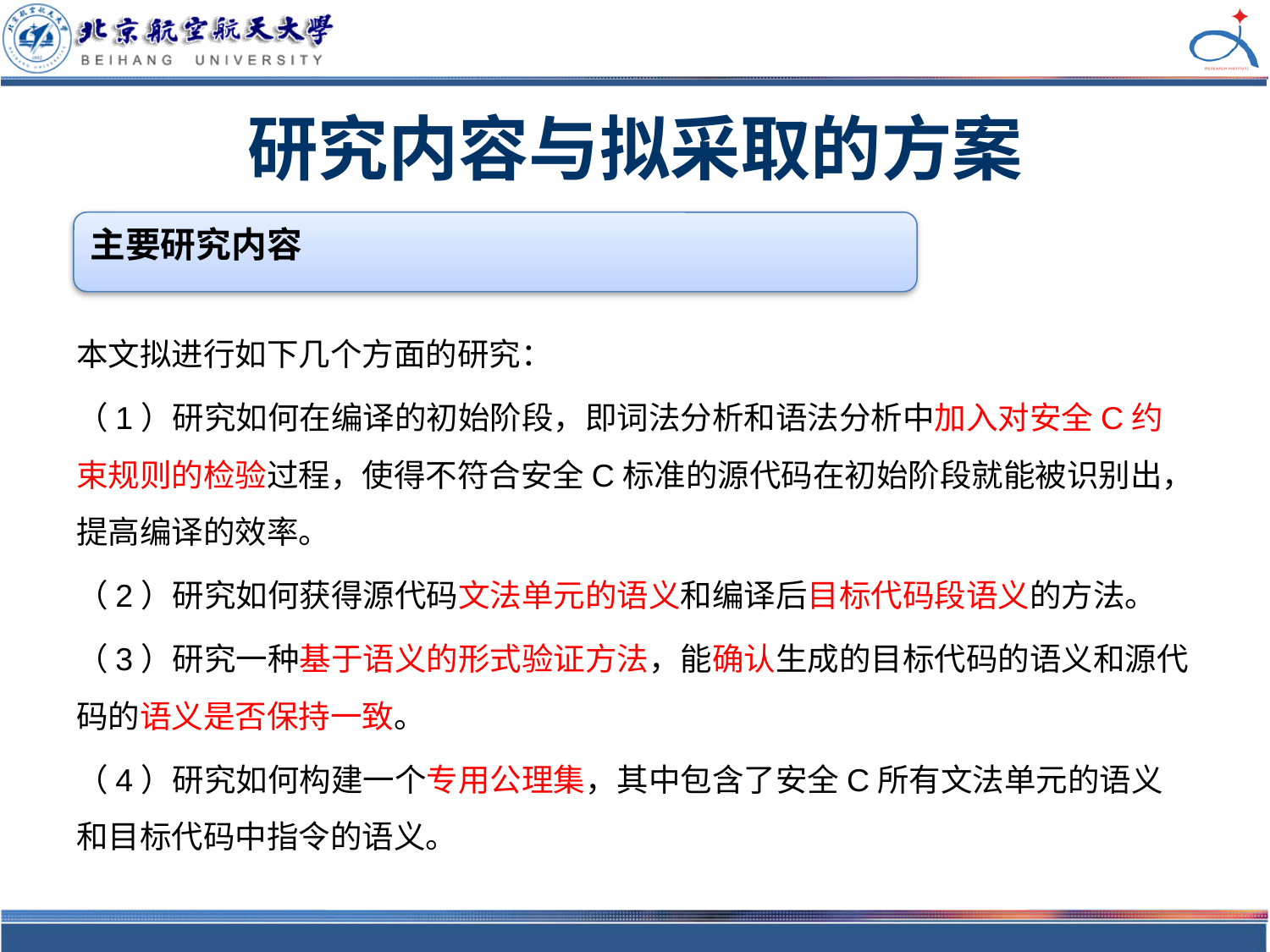

# 研究内容与拟采取的方案

本文拟进行如下几个方面的研究：
（1）研究如何在编译的初始阶段，即词法分析和语法分析中加入对安全C约束规则的检验过程，使得不符合安全C标准的源代码在初始阶段就能被识别出，提高编译的效率。
（2）研究如何获得源代码文法单元的语义和编译后目标代码段语义的方法。
（3）研究一种基于语义的形式验证方法，能确认生成的目标代码的语义和源代码的语义是否保持一致。
（4）研究如何构建一个专用公理集，其中包含了安全C所有文法单元的语义和目标代码中指令的语义。

主要研究内容